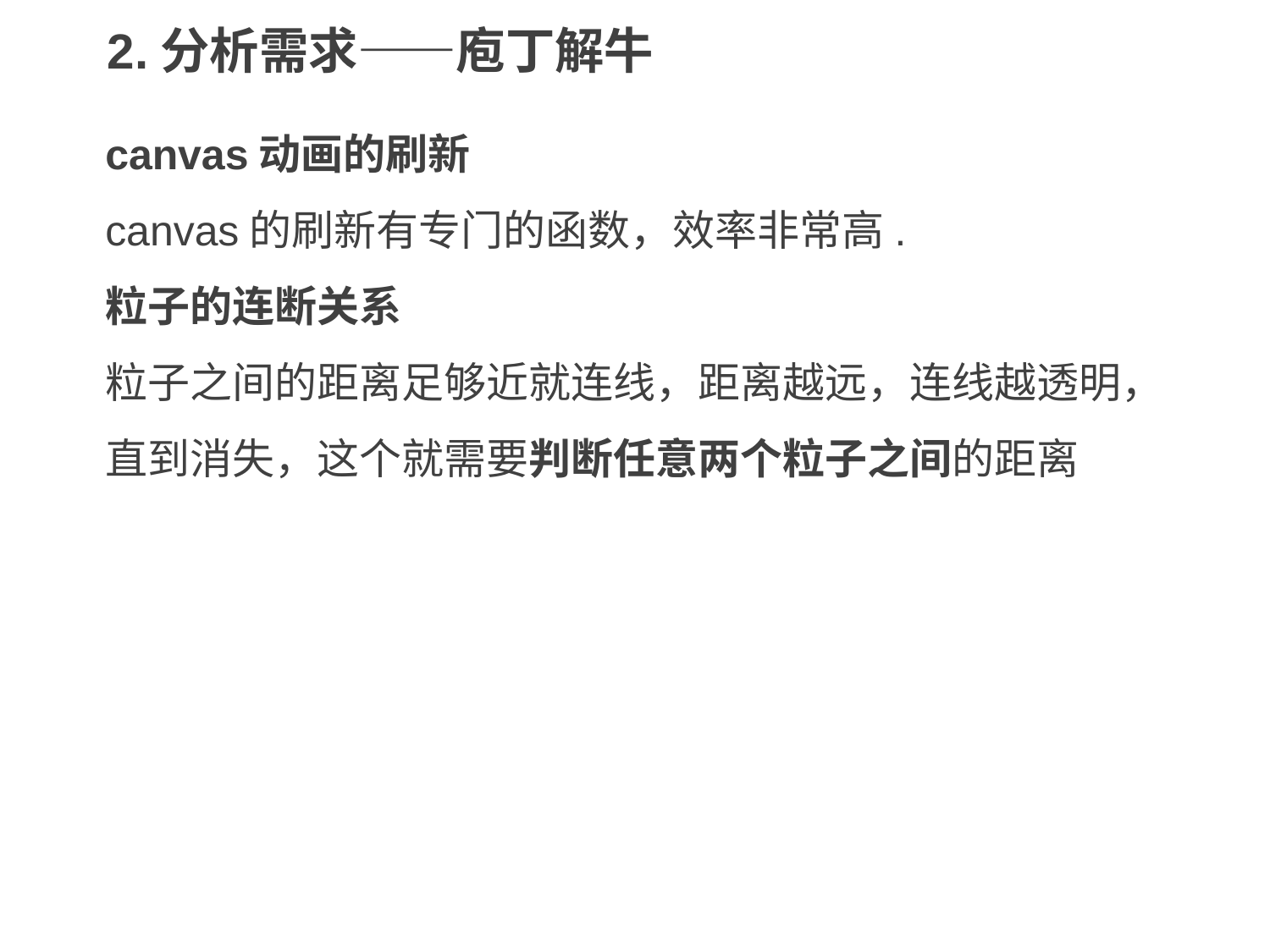

2.分析需求——庖丁解牛
canvas动画的刷新
canvas的刷新有专门的函数，效率非常高.
粒子的连断关系
粒子之间的距离足够近就连线，距离越远，连线越透明，直到消失，这个就需要判断任意两个粒子之间的距离